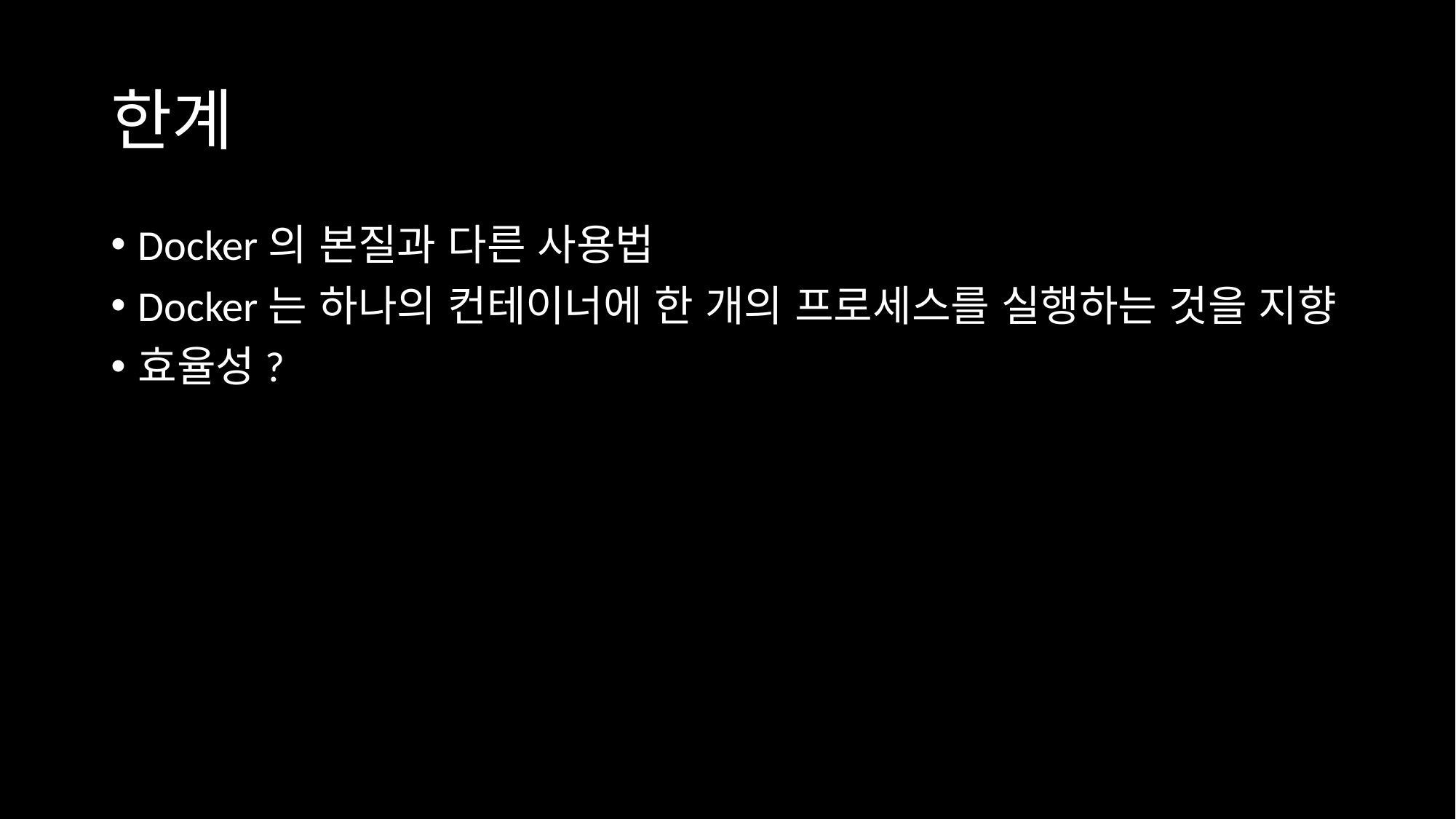

# 한계
Docker의 본질과 다른 사용법
Docker는 하나의 컨테이너에 한 개의 프로세스를 실행하는 것을 지향
효율성?